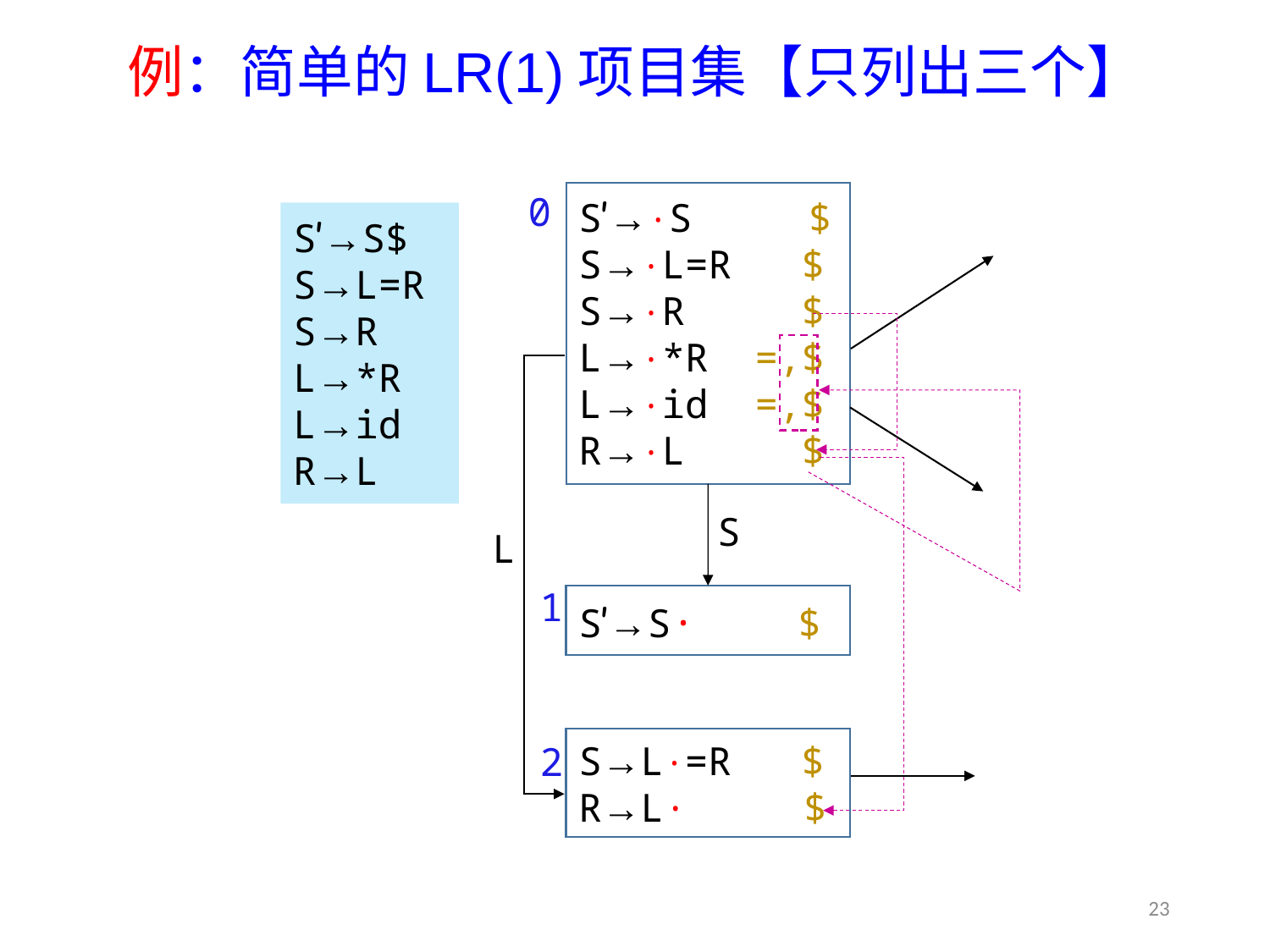

# 例：简单的LR(1)项目集【只列出三个】
0
S’→·S     $
S→·L=R   $
S→·R     $
L→·*R  =,$
L→·id  =,$
R→·L     $
S’→S$
S→L=R
S→R
L→*R
L→id
R→L
1
S’→S·    $
S→L·=R   $
R→L·     $
2
S
L

23